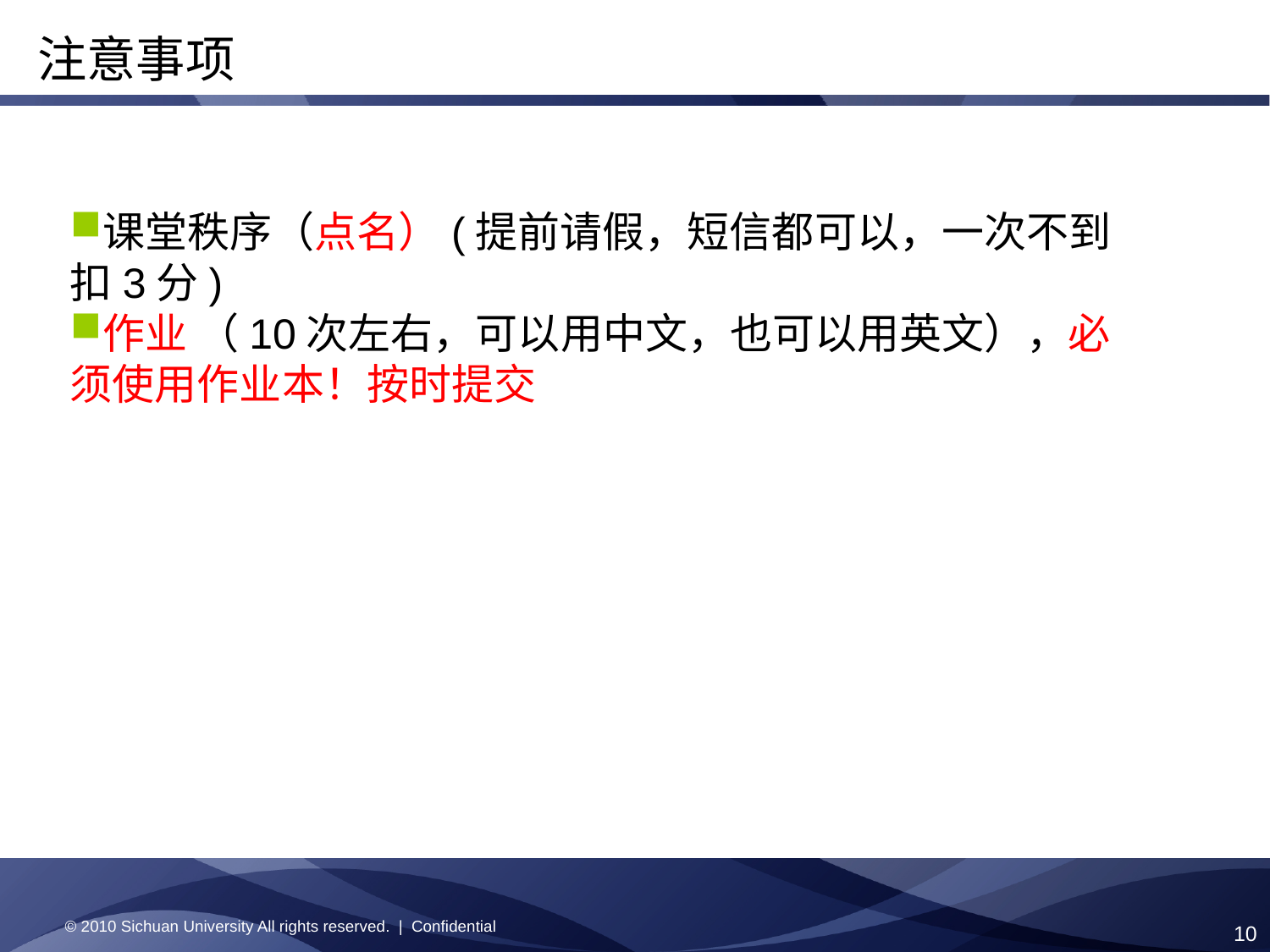

注意事项

课堂秩序（点名）(提前请假，短信都可以，一次不到扣3分)
作业 （10次左右，可以用中文，也可以用英文），必须使用作业本！按时提交

© 2010 Sichuan University All rights reserved.  |  Confidential
10